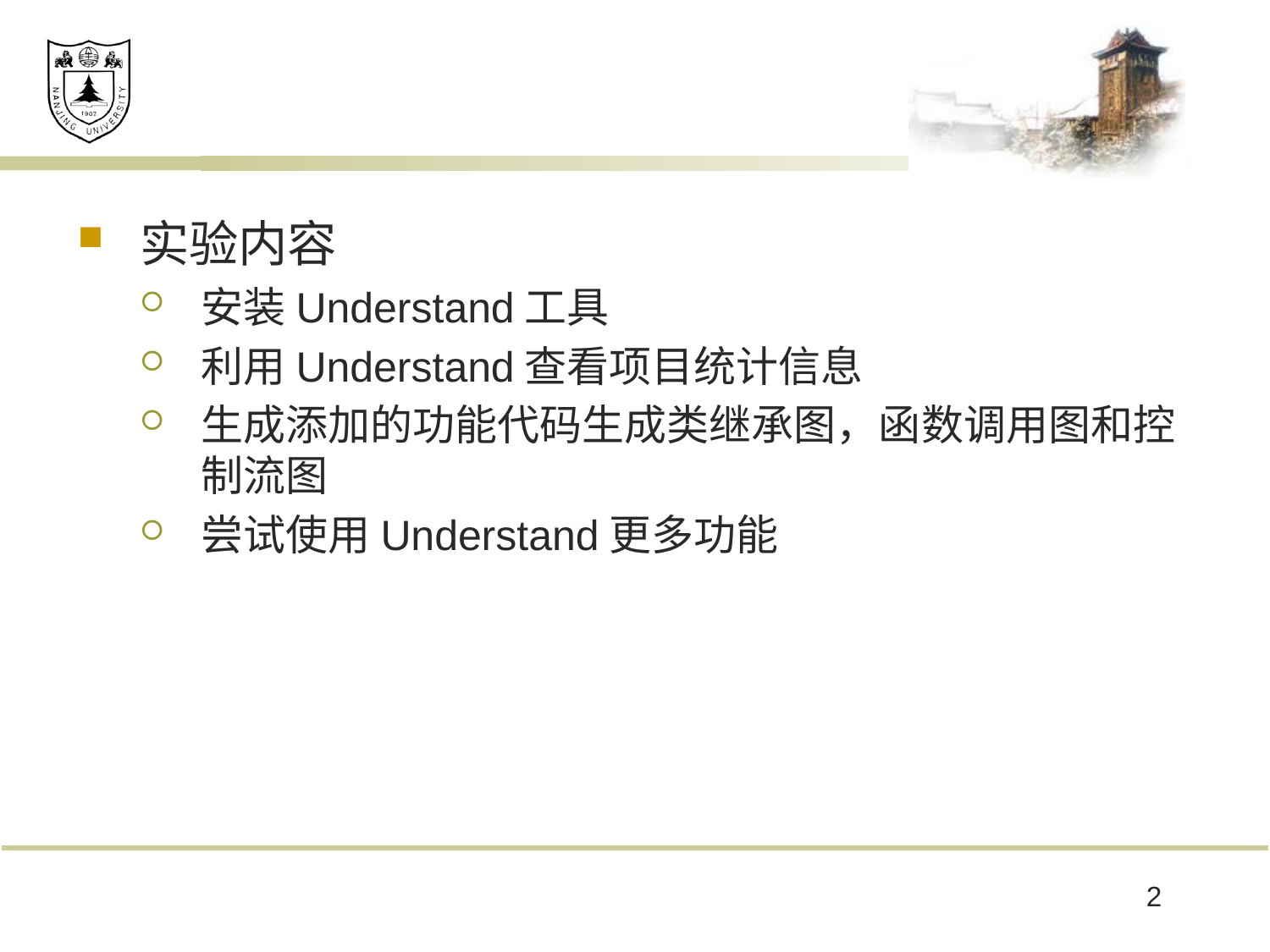

#
实验内容
安装Understand工具
利用Understand查看项目统计信息
生成添加的功能代码生成类继承图，函数调用图和控制流图
尝试使用Understand更多功能
2